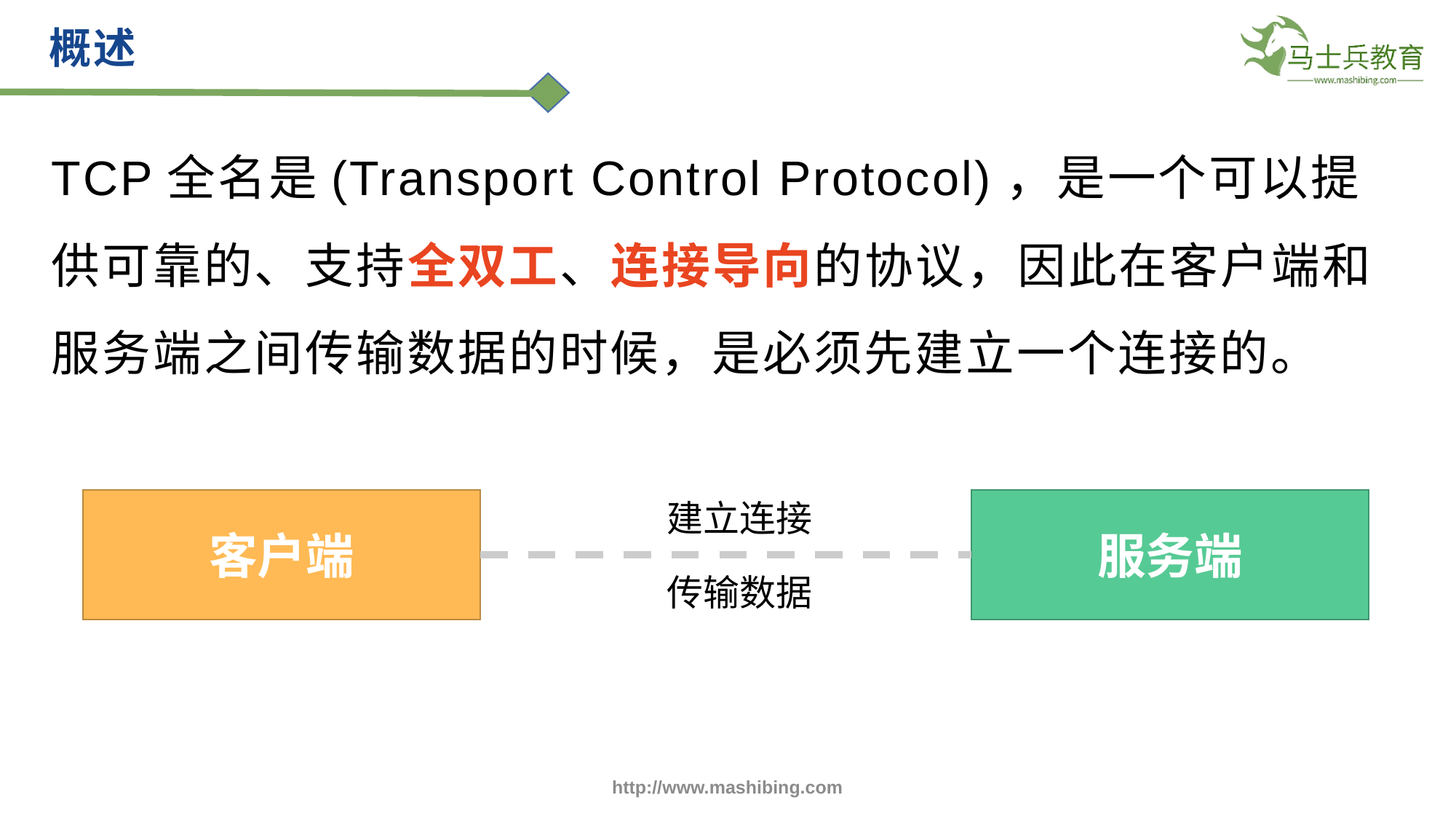

概述
TCP全名是(Transport Control Protocol)，是一个可以提供可靠的、支持全双工、连接导向的协议，因此在客户端和服务端之间传输数据的时候，是必须先建立一个连接的。
客户端
建立连接
服务端
传输数据